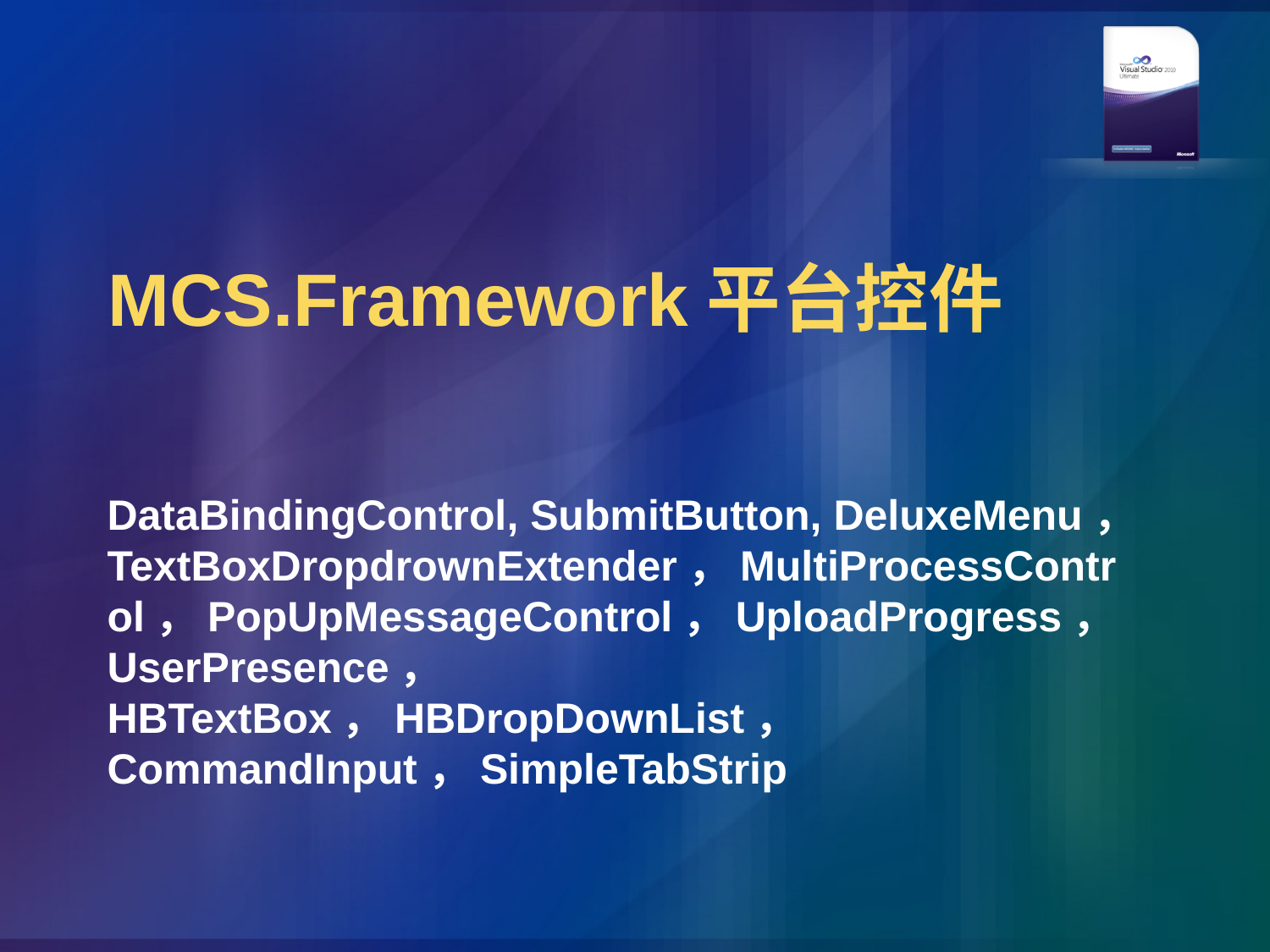

# MCS.Framework平台控件
DataBindingControl, SubmitButton, DeluxeMenu，TextBoxDropdrownExtender，MultiProcessControl，PopUpMessageControl，UploadProgress，UserPresence，
HBTextBox，HBDropDownList，
CommandInput，SimpleTabStrip